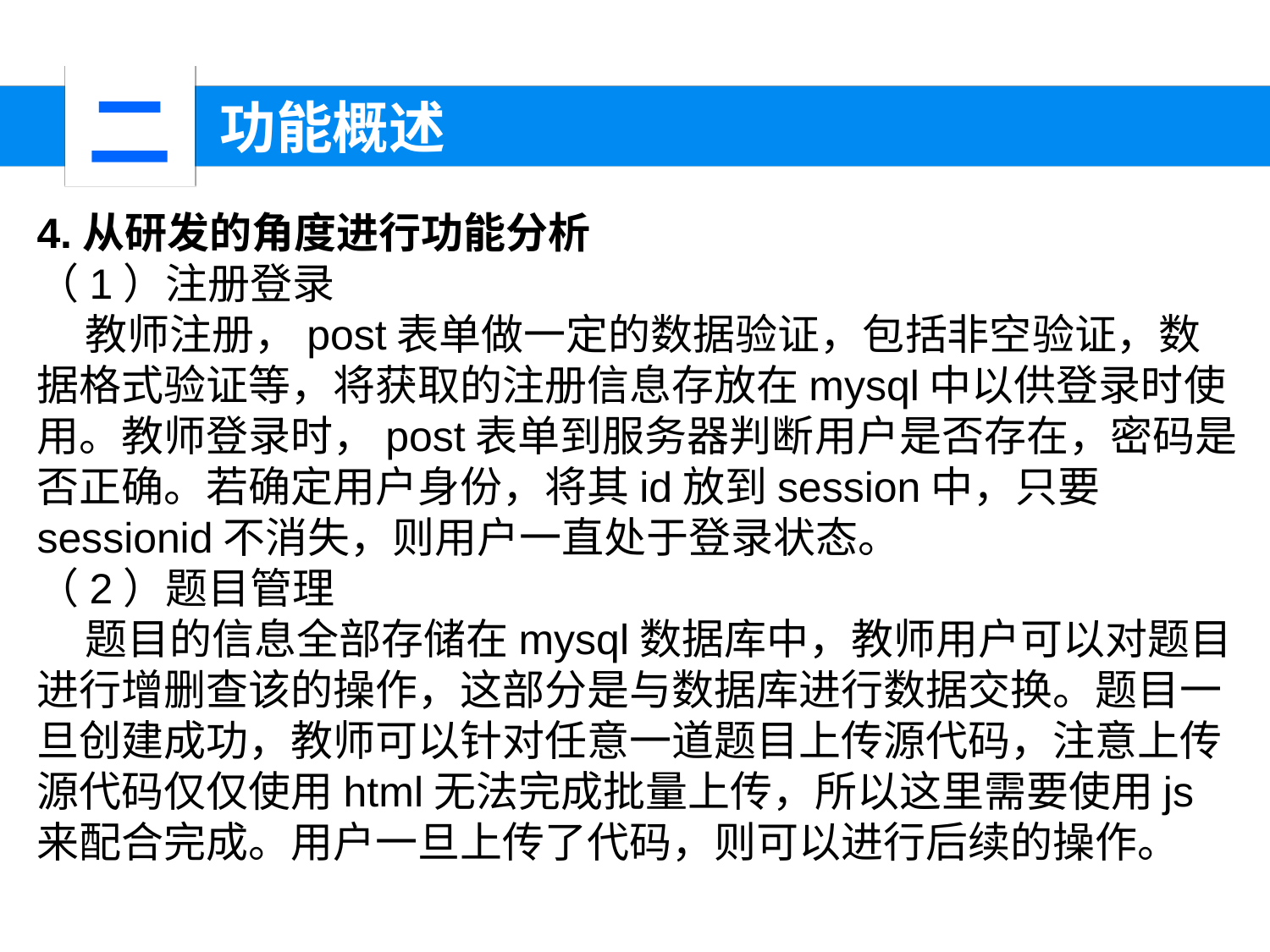

二
               功能概述
4.从研发的角度进行功能分析
（1）注册登录
    教师注册，post表单做一定的数据验证，包括非空验证，数据格式验证等，将获取的注册信息存放在mysql中以供登录时使用。教师登录时，post表单到服务器判断用户是否存在，密码是否正确。若确定用户身份，将其id放到session中，只要sessionid不消失，则用户一直处于登录状态。
（2）题目管理
    题目的信息全部存储在mysql数据库中，教师用户可以对题目进行增删查该的操作，这部分是与数据库进行数据交换。题目一旦创建成功，教师可以针对任意一道题目上传源代码，注意上传源代码仅仅使用html无法完成批量上传，所以这里需要使用js来配合完成。用户一旦上传了代码，则可以进行后续的操作。
XXXX年
XXXX年